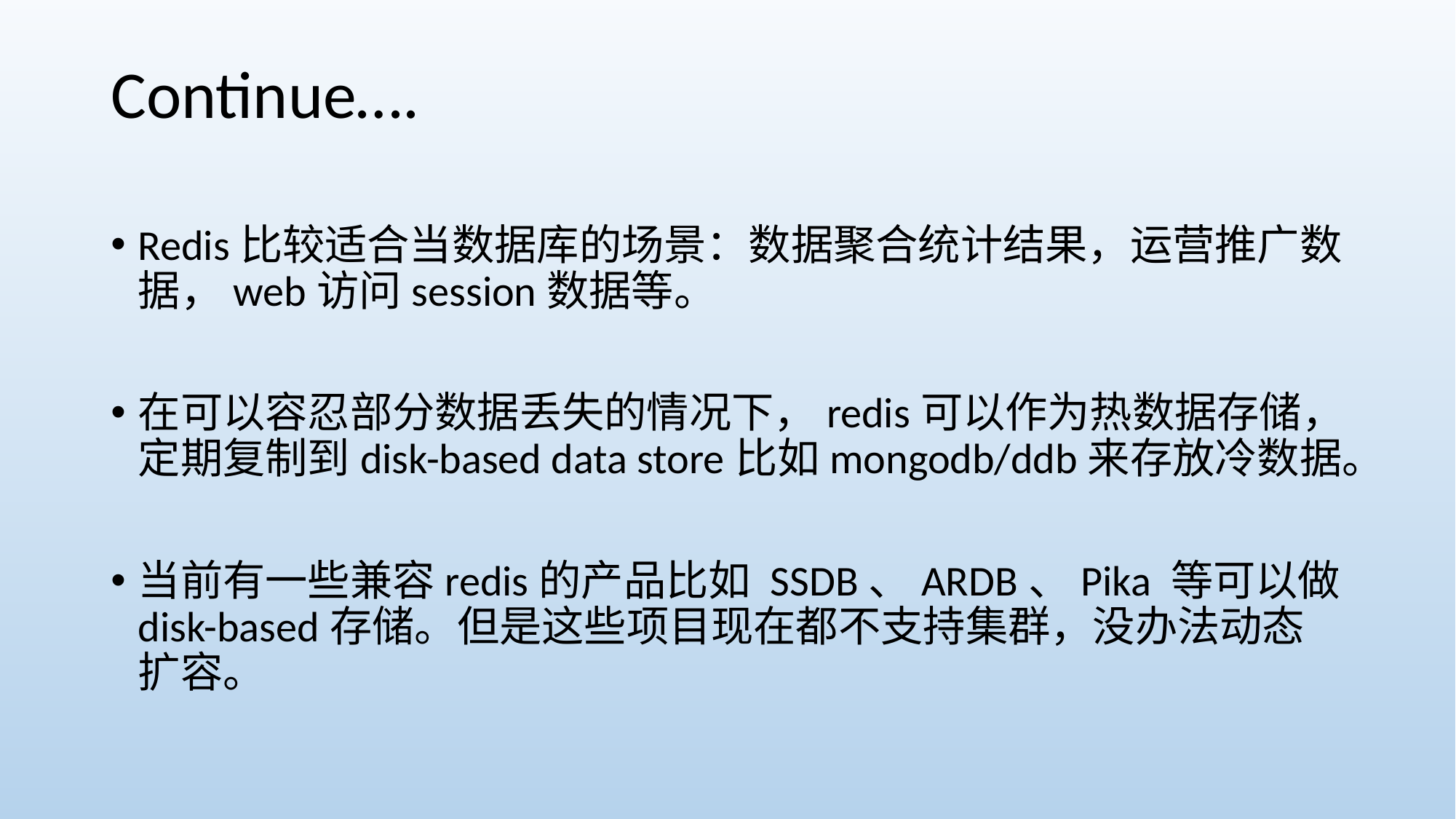

# Continue….
Redis比较适合当数据库的场景：数据聚合统计结果，运营推广数据，web访问session数据等。

在可以容忍部分数据丢失的情况下，redis可以作为热数据存储，定期复制到disk-based data store比如mongodb/ddb来存放冷数据。

当前有一些兼容redis的产品比如 SSDB、ARDB、Pika 等可以做disk-based存储。但是这些项目现在都不支持集群，没办法动态扩容。